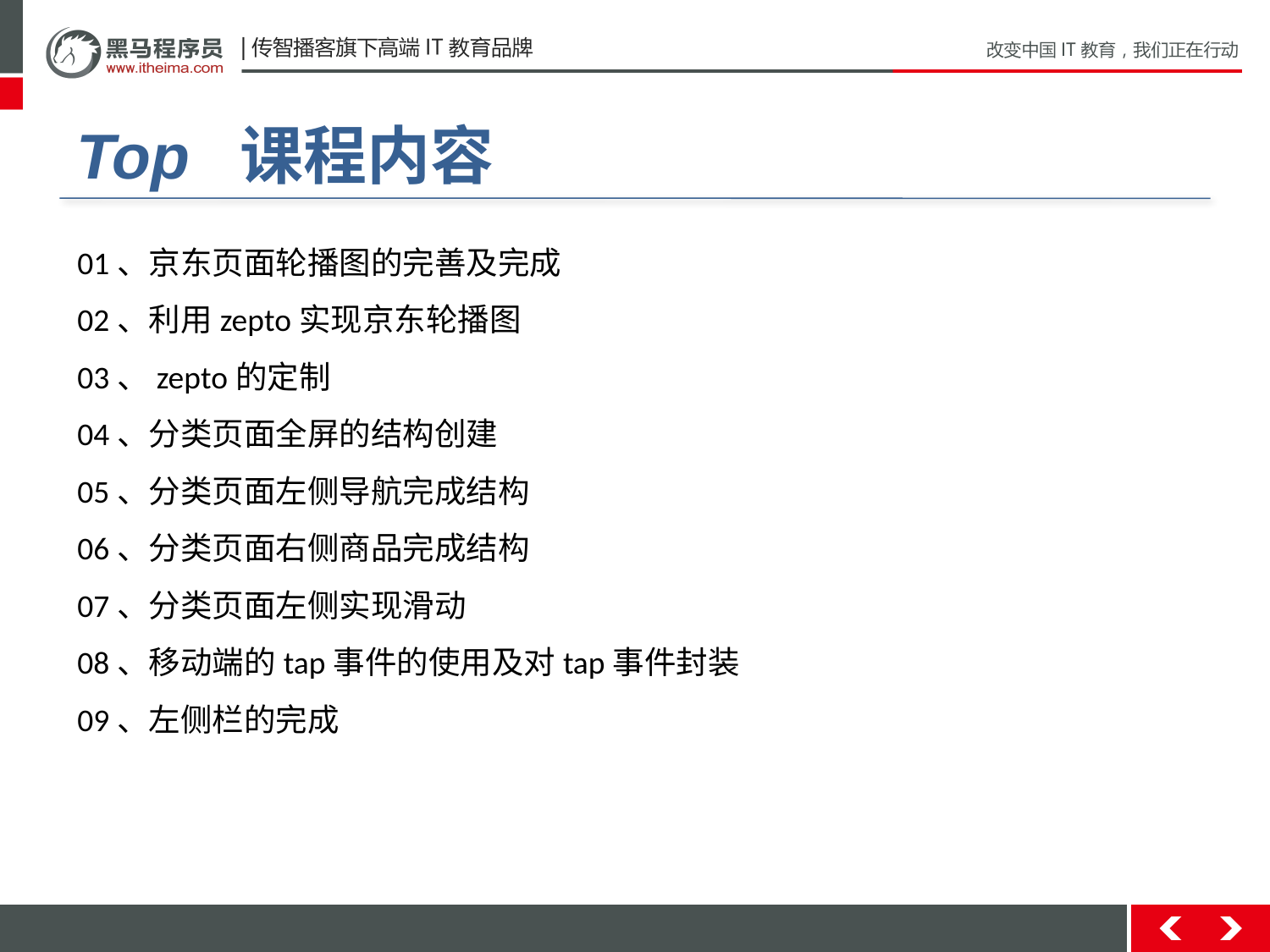

# Top  课程内容
01、京东页面轮播图的完善及完成
02、利用zepto实现京东轮播图
03、zepto的定制
04、分类页面全屏的结构创建
05、分类页面左侧导航完成结构
06、分类页面右侧商品完成结构
07、分类页面左侧实现滑动
08、移动端的tap事件的使用及对tap事件封装
09、左侧栏的完成